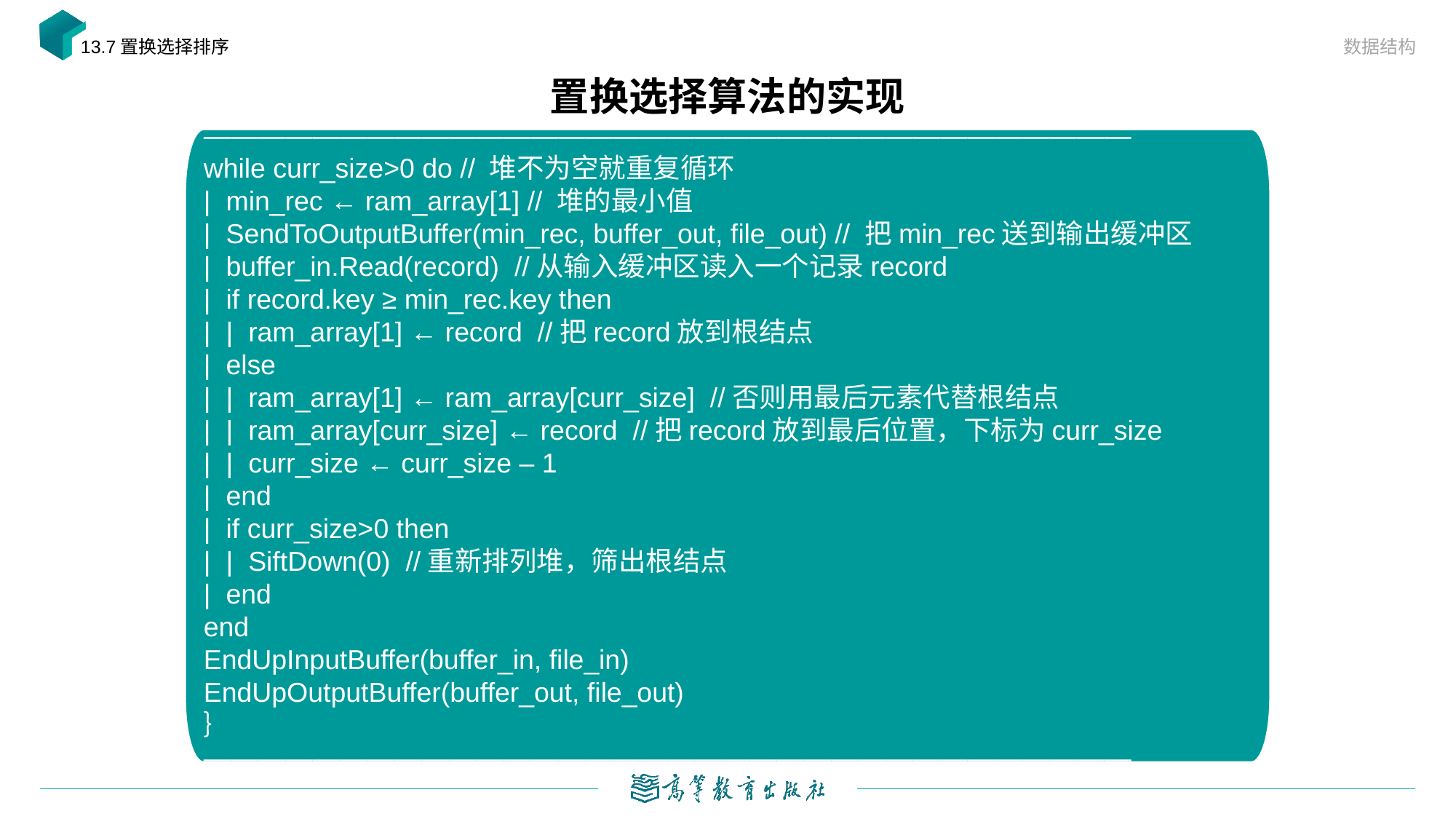

数据结构
13.7置换选择排序
# 置换选择算法的实现
——————————————————————————————————
while curr_size>0 do // 堆不为空就重复循环
|  min_rec ← ram_array[1] // 堆的最小值
|  SendToOutputBuffer(min_rec, buffer_out, file_out) // 把min_rec送到输出缓冲区
|  buffer_in.Read(record)  //从输入缓冲区读入一个记录record
|  if record.key ≥ min_rec.key then
|  |  ram_array[1] ← record  //把record放到根结点
|  else
|  |  ram_array[1] ← ram_array[curr_size]  //否则用最后元素代替根结点
|  |  ram_array[curr_size] ← record  //把record放到最后位置，下标为curr_size
|  |  curr_size ← curr_size – 1
|  end
|  if curr_size>0 then
|  |  SiftDown(0)  //重新排列堆，筛出根结点
|  end
end
EndUpInputBuffer(buffer_in, file_in)
EndUpOutputBuffer(buffer_out, file_out)
｝
——————————————————————————————————